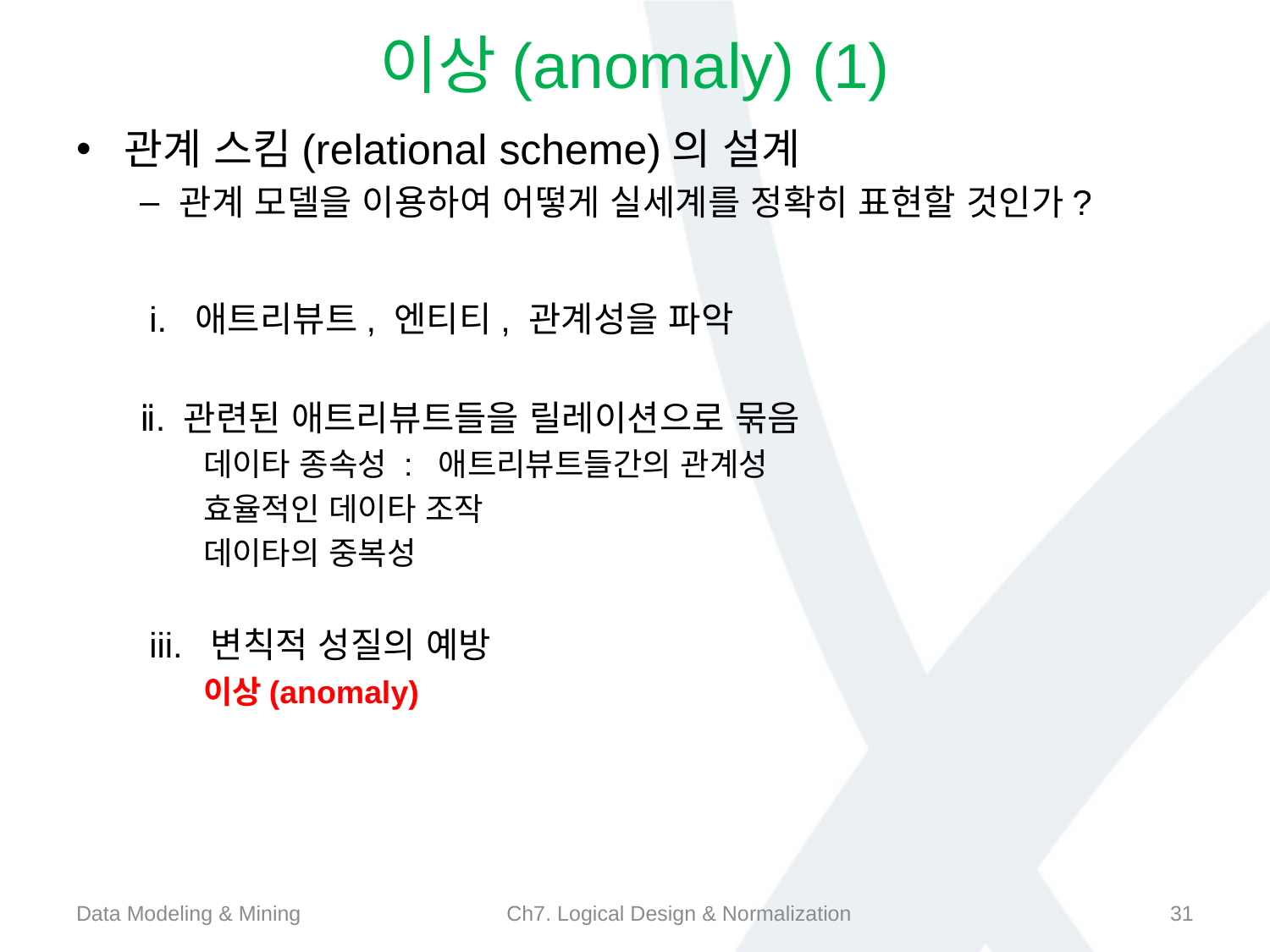

# 이상(anomaly) (1)
관계 스킴(relational scheme)의 설계
관계 모델을 이용하여 어떻게 실세계를 정확히 표현할 것인가?

 i.  애트리뷰트, 엔티티, 관계성을 파악

ⅱ. 관련된 애트리뷰트들을 릴레이션으로 묶음
데이타 종속성 :  애트리뷰트들간의 관계성
효율적인 데이타 조작
데이타의 중복성

 iii.  변칙적 성질의 예방
이상(anomaly)

Data Modeling & Mining
Ch7. Logical Design & Normalization
31